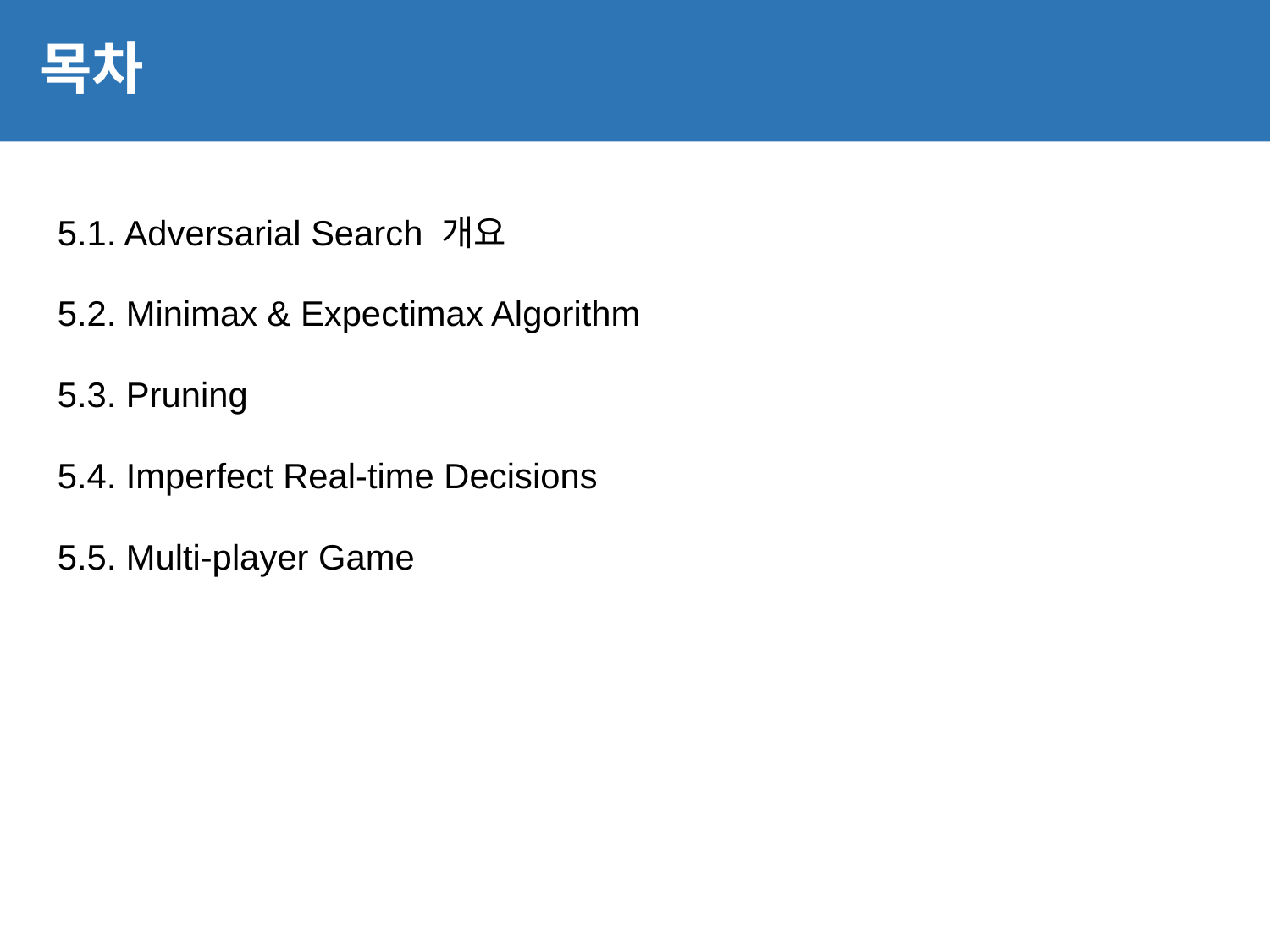

# 목차
2
5.1. Adversarial Search 개요
5.2. Minimax & Expectimax Algorithm
5.3. Pruning
5.4. Imperfect Real-time Decisions
5.5. Multi-player Game